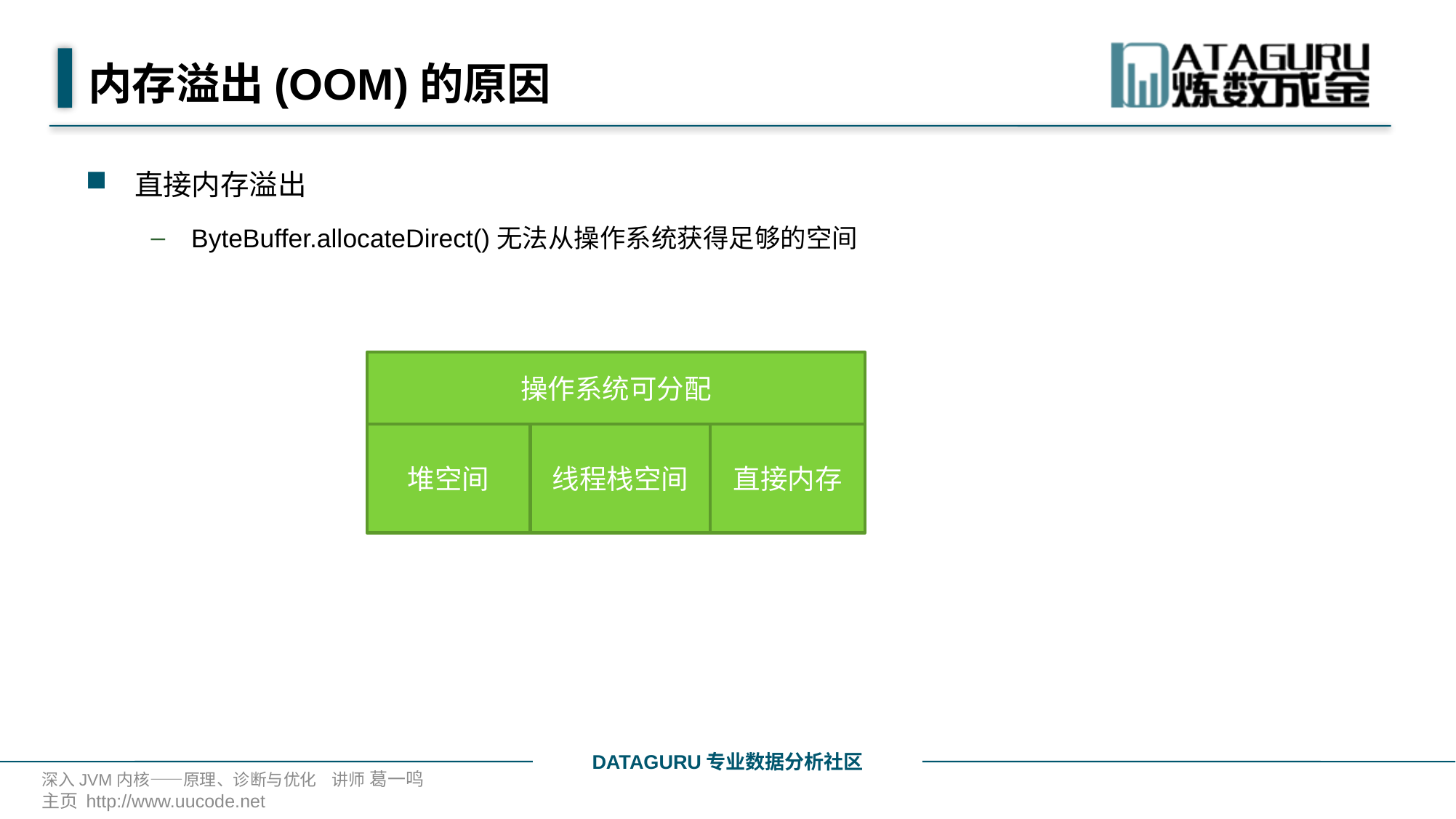

# 内存溢出(OOM)的原因
直接内存溢出
ByteBuffer.allocateDirect()无法从操作系统获得足够的空间
操作系统可分配
堆空间
直接内存
线程栈空间